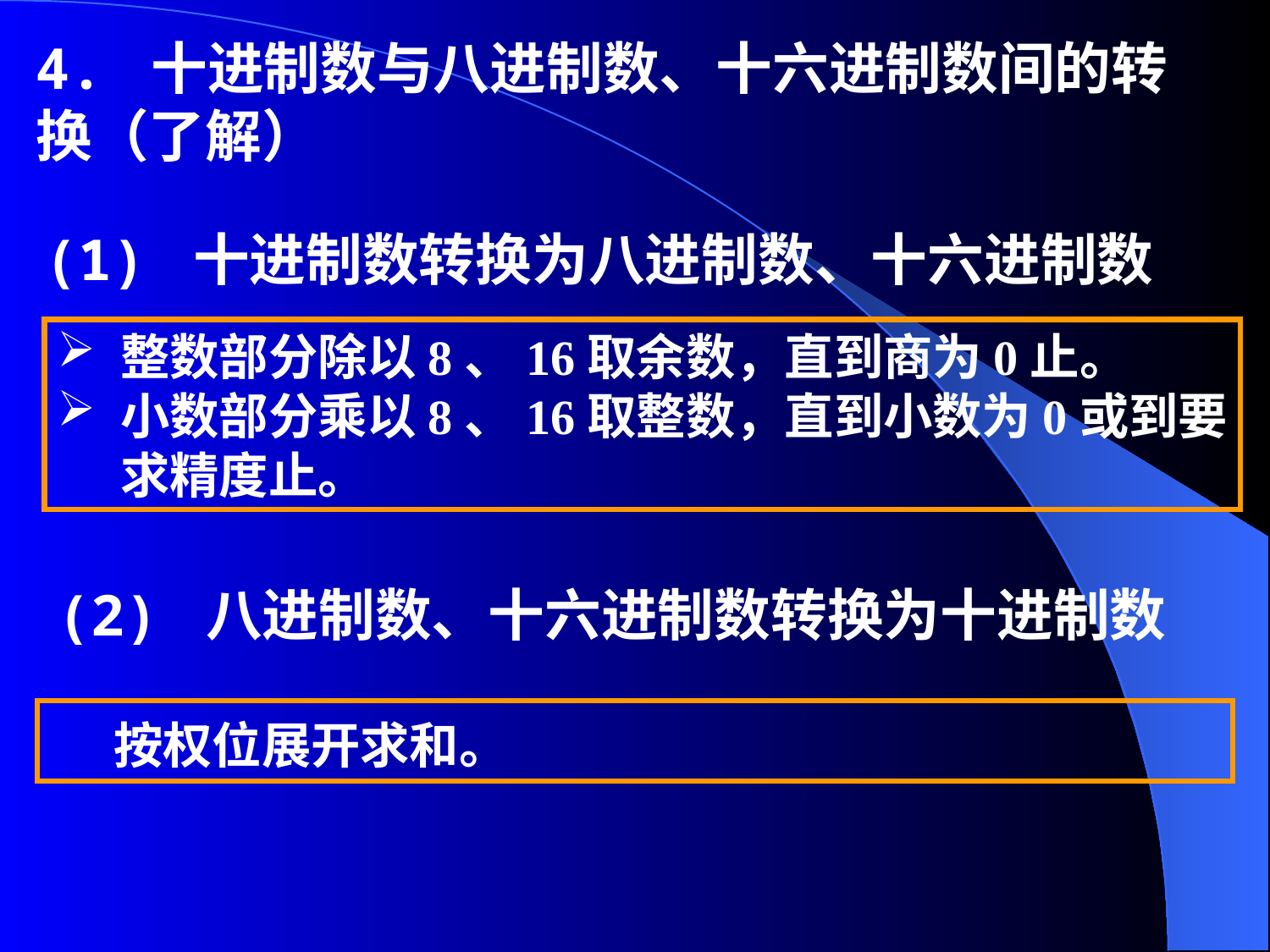

4. 十进制数与八进制数、十六进制数间的转换（了解）
(1) 十进制数转换为八进制数、十六进制数
整数部分除以8、16取余数，直到商为0止。
小数部分乘以8、16取整数，直到小数为0或到要求精度止。
(2) 八进制数、十六进制数转换为十进制数
    按权位展开求和。